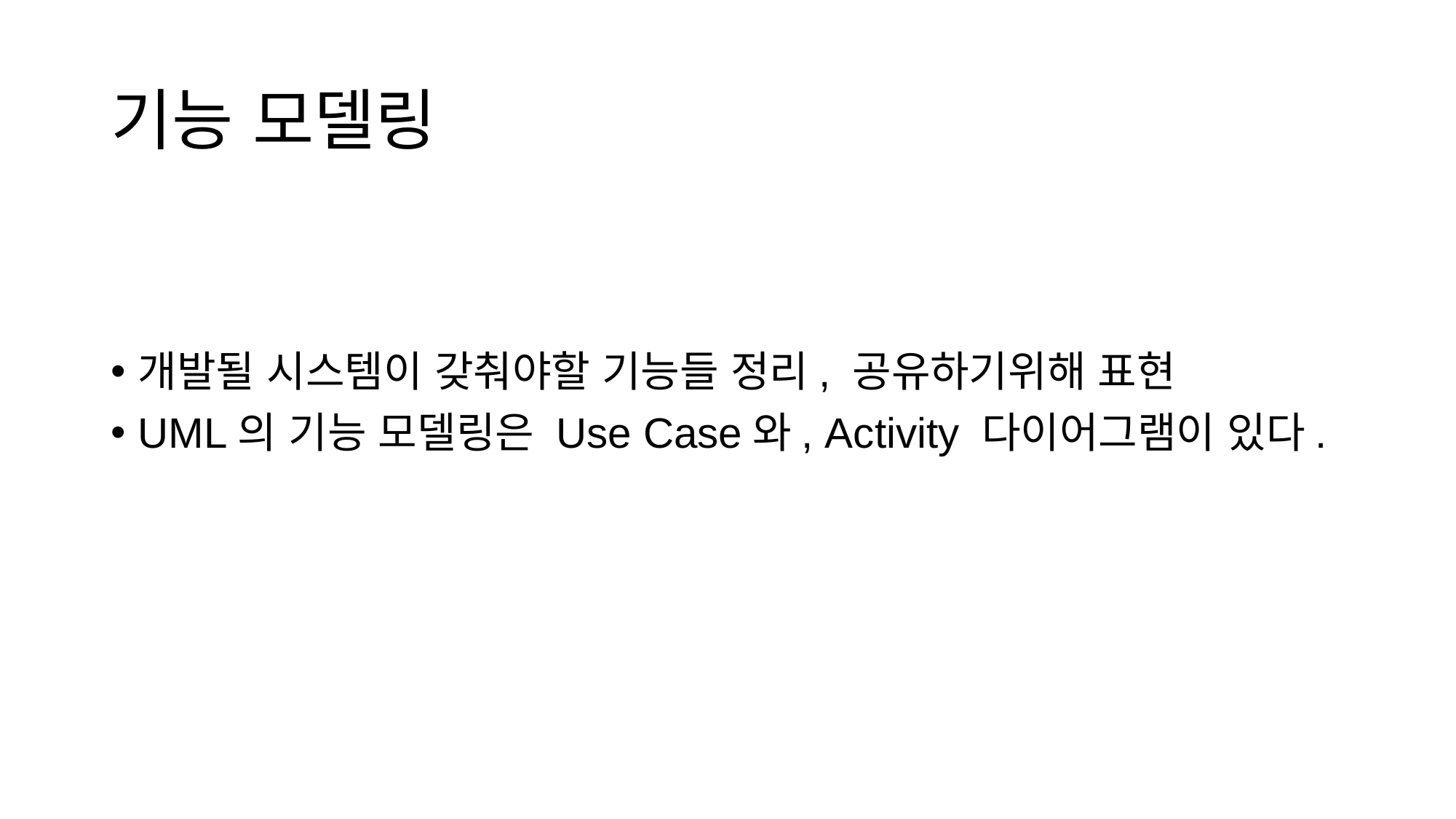

# 기능 모델링

개발될 시스템이 갖춰야할 기능들 정리, 공유하기위해 표현
UML의 기능 모델링은 Use Case와, Activity 다이어그램이 있다.